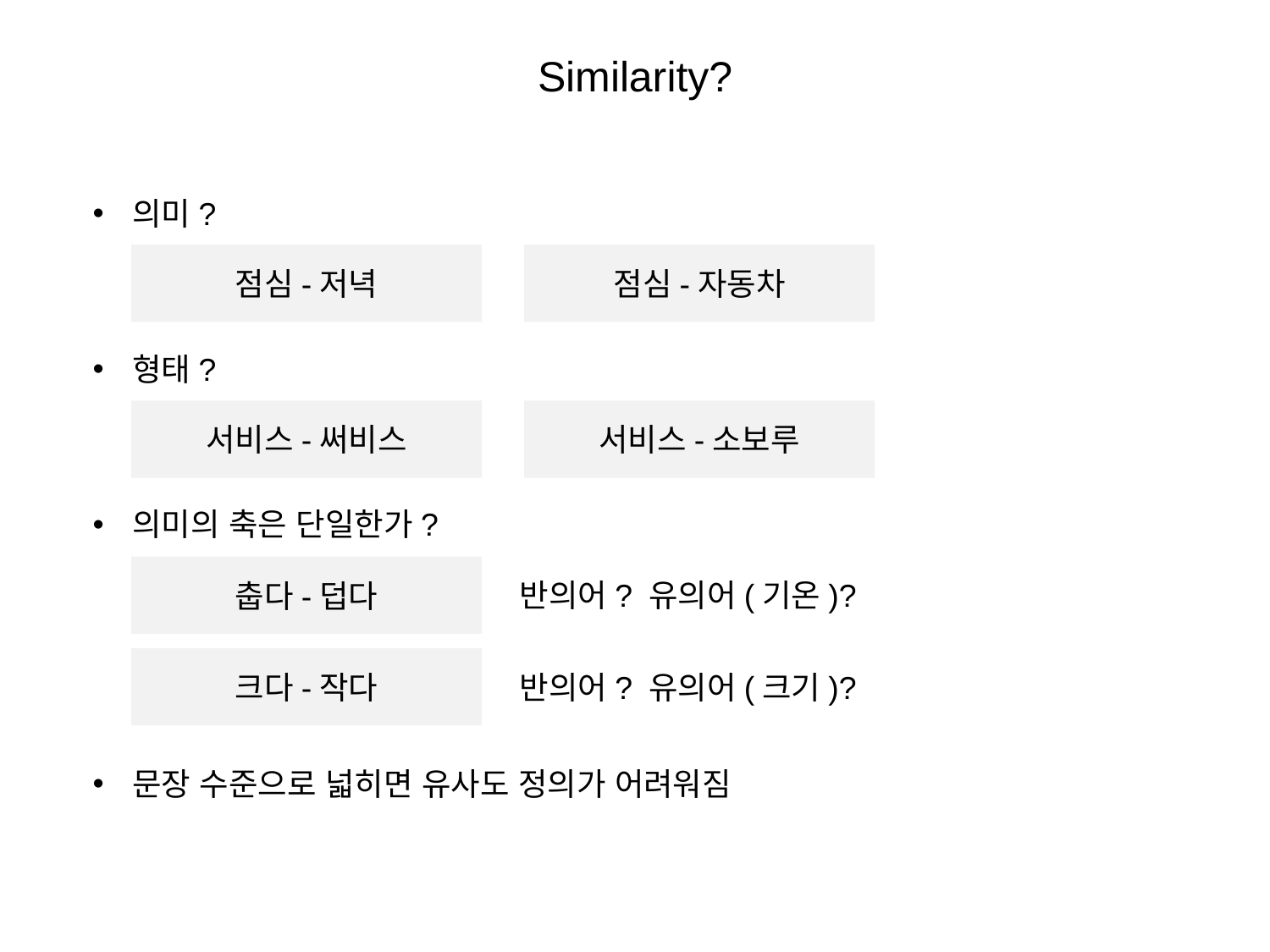

Similarity?
의미?

형태?

의미의 축은 단일한가?

문장 수준으로 넓히면 유사도 정의가 어려워짐

점심-저녁
점심-자동차
서비스-써비스
서비스-소보루
춥다-덥다
반의어? 유의어(기온)?
크다-작다
반의어? 유의어(크기)?
|  |
| --- |